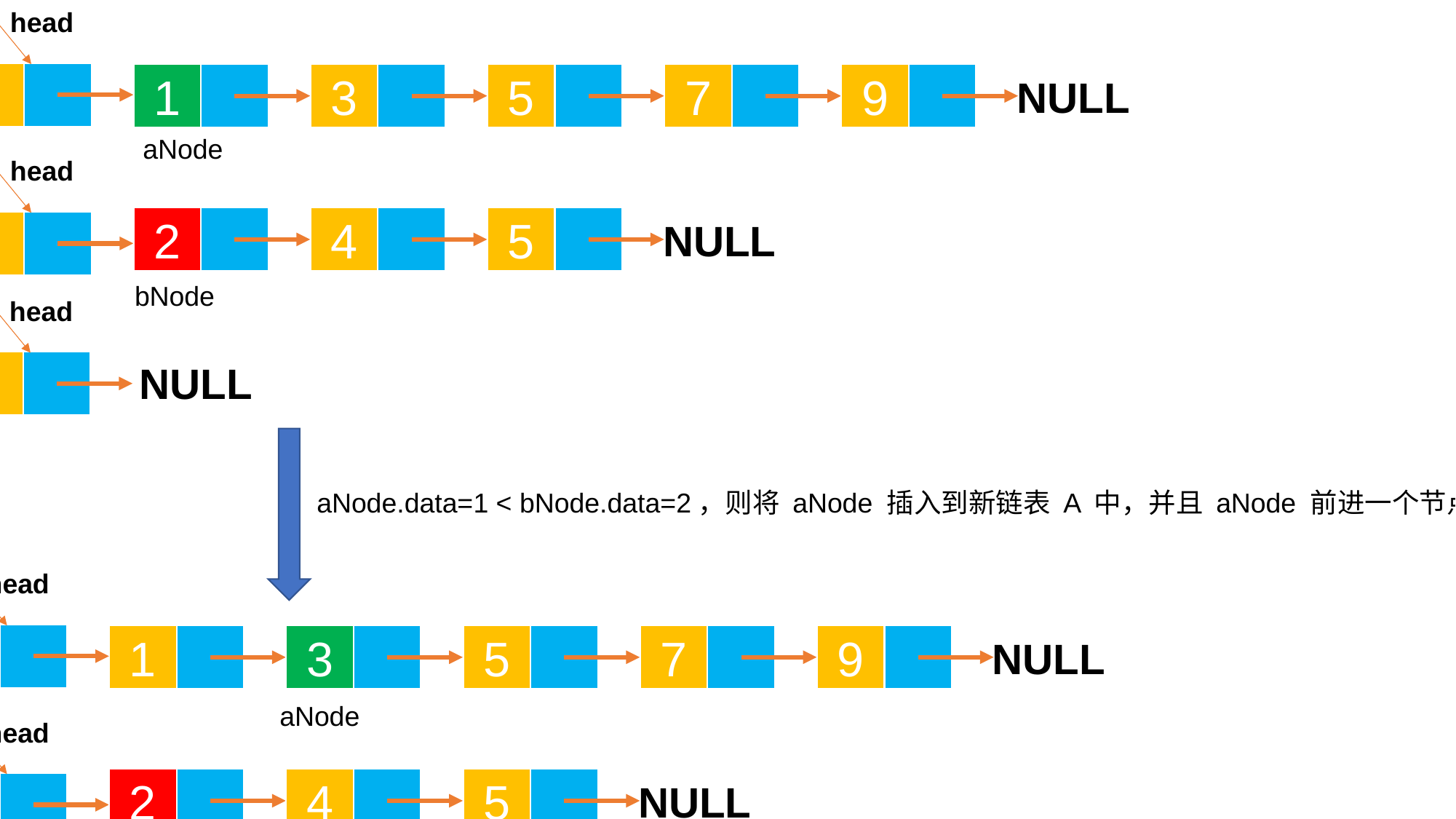

head

1

3

5

7

9

NULL
单链表A：
aNode
head
2

4

5

单链表B：
NULL

bNode
head
NULL

新单链表A：

aNode.data=1 < bNode.data=2，则将 aNode 插入到新链表 A 中，并且 aNode 前进一个节点
head

1

3

5

7

9

NULL
单链表A：
aNode
head
2

4

5

单链表B：
NULL

bNode
head
1

NULL
新单链表A：

aNode.data=3 > bNode.data=2，则将 bNode 插入到新链表 A 中，并且 bNode 前进一个节点
head

1

3

5

7

9

NULL
单链表A：
aNode
head
2

4

5

单链表B：
NULL

bNode
head

2

1

NULL
新单链表A：

aNode.data=3 > bNode.data=4，则将 aNode 插入到新链表 A 中，并且 aNode 前进一个节点
head

1

3

5

7

9

NULL
单链表A：
aNode
head
2

4

5

单链表B：
NULL

bNode
head

2

1

3

NULL
新单链表A：

aNode.data=5 > bNode.data=4，则将 bNode 插入到新链表 A 中，并且 bNode 前进一个节点
head

1

3

5

7

9

NULL
单链表A：
aNode
head
2

4

5

单链表B：
NULL

bNode
head

4

新单链表A：
2

1

3

NULL

aNode.data=5 == bNode.data=5，则将 aNode 插入到新链表 A 中，并且 aNode 前进一个节点
head

1

3

5

7

9

NULL
单链表A：
aNode
head
2

4

5

单链表B：
NULL

bNode
head
5

4

2

1

3

NULL
新单链表A：

aNode.data=7 > bNode.data=5，则将 bNode 插入到新链表 A 中，并且 bNode 前进一个节点
head

1

3

5

7

9

NULL
单链表A：
aNode
head
2

4

5

单链表B：
NULL

head
bNode

5

5

4

2

1

3

新单链表A：
NULL

bNode 为 null，结束循环。发现原链表 A 还有剩余元素，则将原链表 A 中所有节点通过头插法插入到新链表 A 中
head

1

3

5

7

9

NULL
单链表A：
aNode
head
2

4

5

单链表B：
NULL

head
bNode
NULL

9

7

5

5

4

3

2

1

新单链表A：